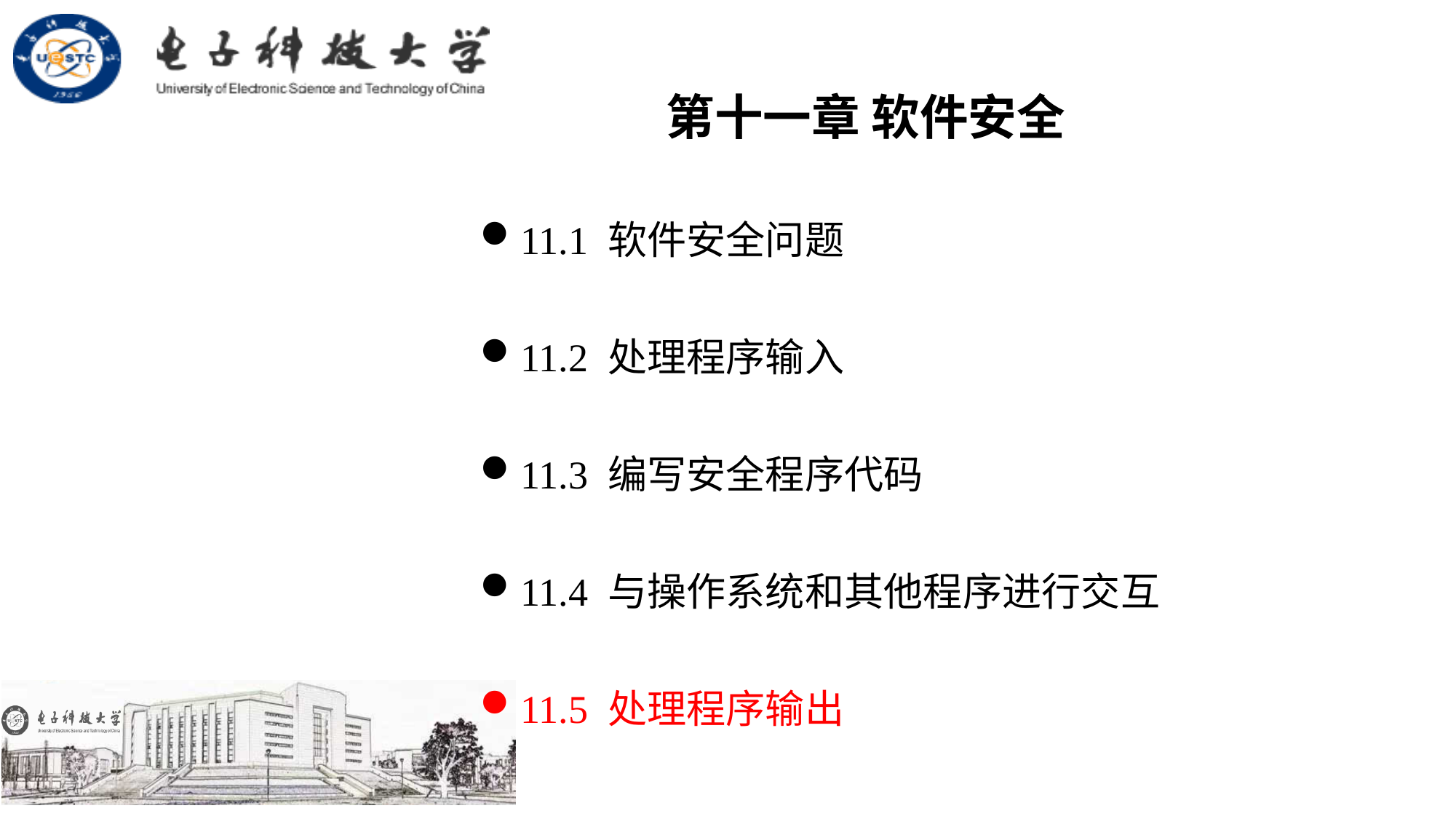

第十一章 软件安全
11.1 软件安全问题
11.2 处理程序输入
11.3 编写安全程序代码
11.4 与操作系统和其他程序进行交互
11.5 处理程序输出